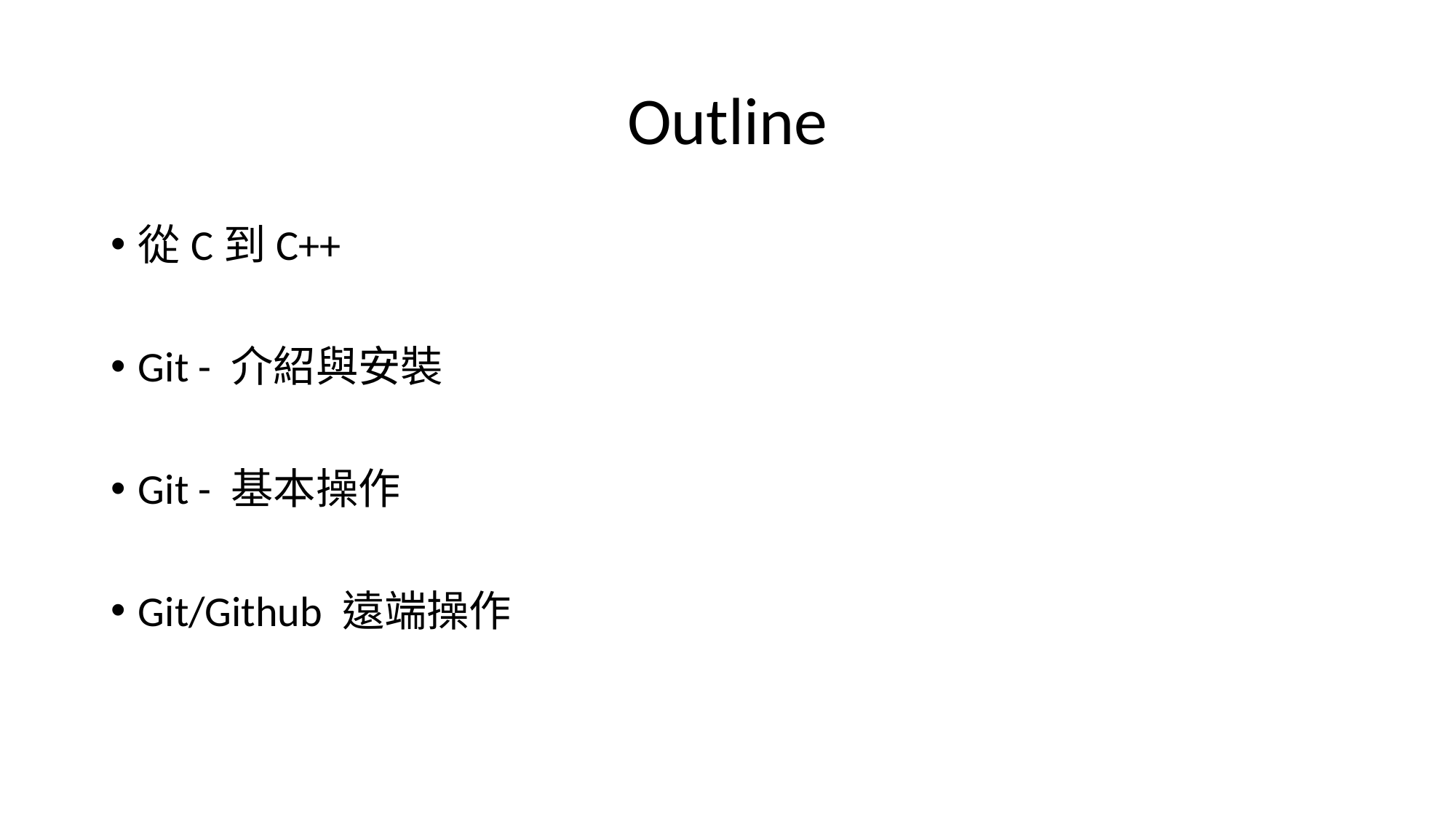

# Outline
從C到C++

Git - 介紹與安裝

Git - 基本操作

Git/Github 遠端操作